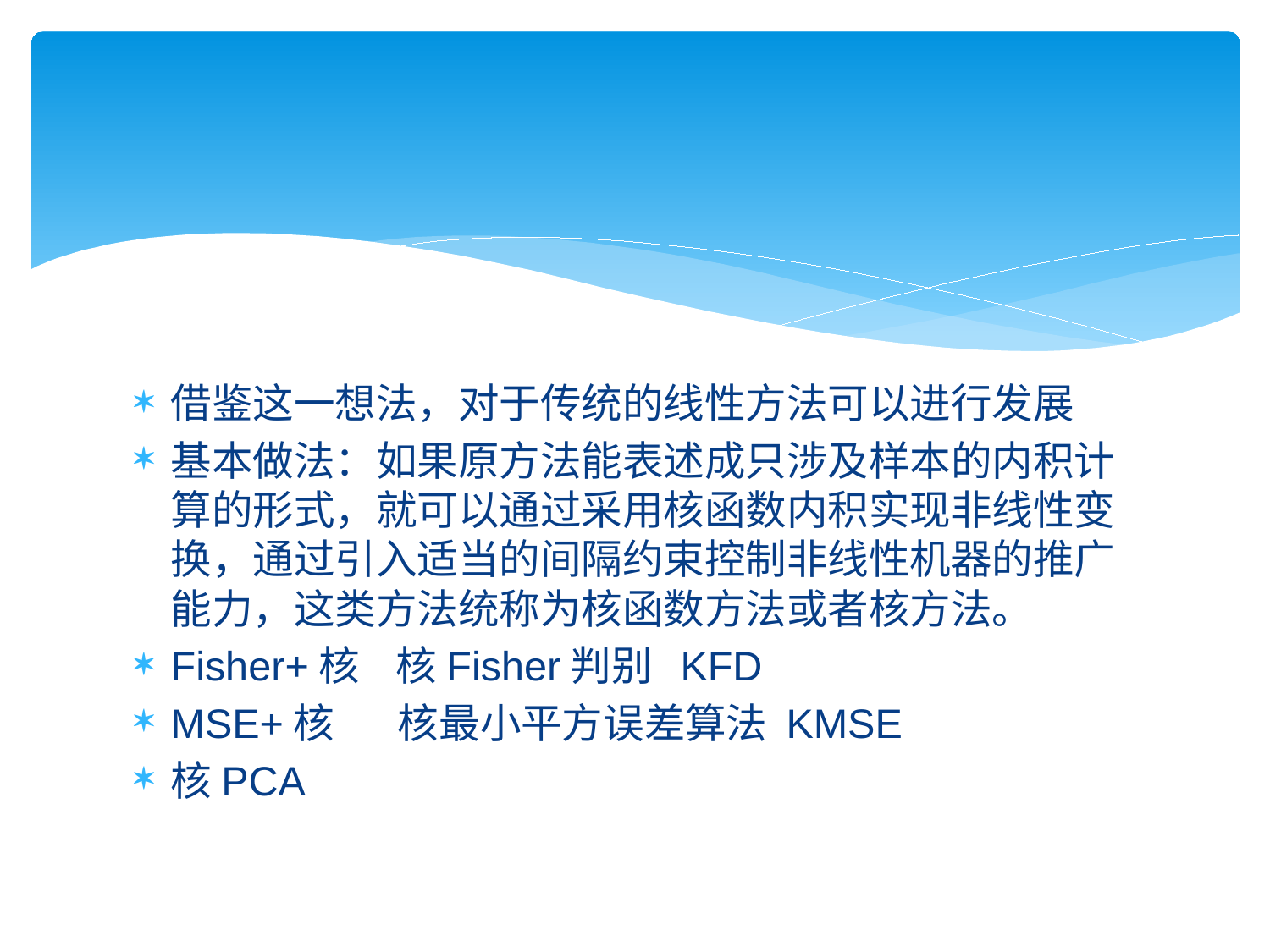

#
借鉴这一想法，对于传统的线性方法可以进行发展
基本做法：如果原方法能表述成只涉及样本的内积计算的形式，就可以通过采用核函数内积实现非线性变换，通过引入适当的间隔约束控制非线性机器的推广能力，这类方法统称为核函数方法或者核方法。
Fisher+核    核Fisher判别  KFD
MSE+核       核最小平方误差算法 KMSE
核PCA